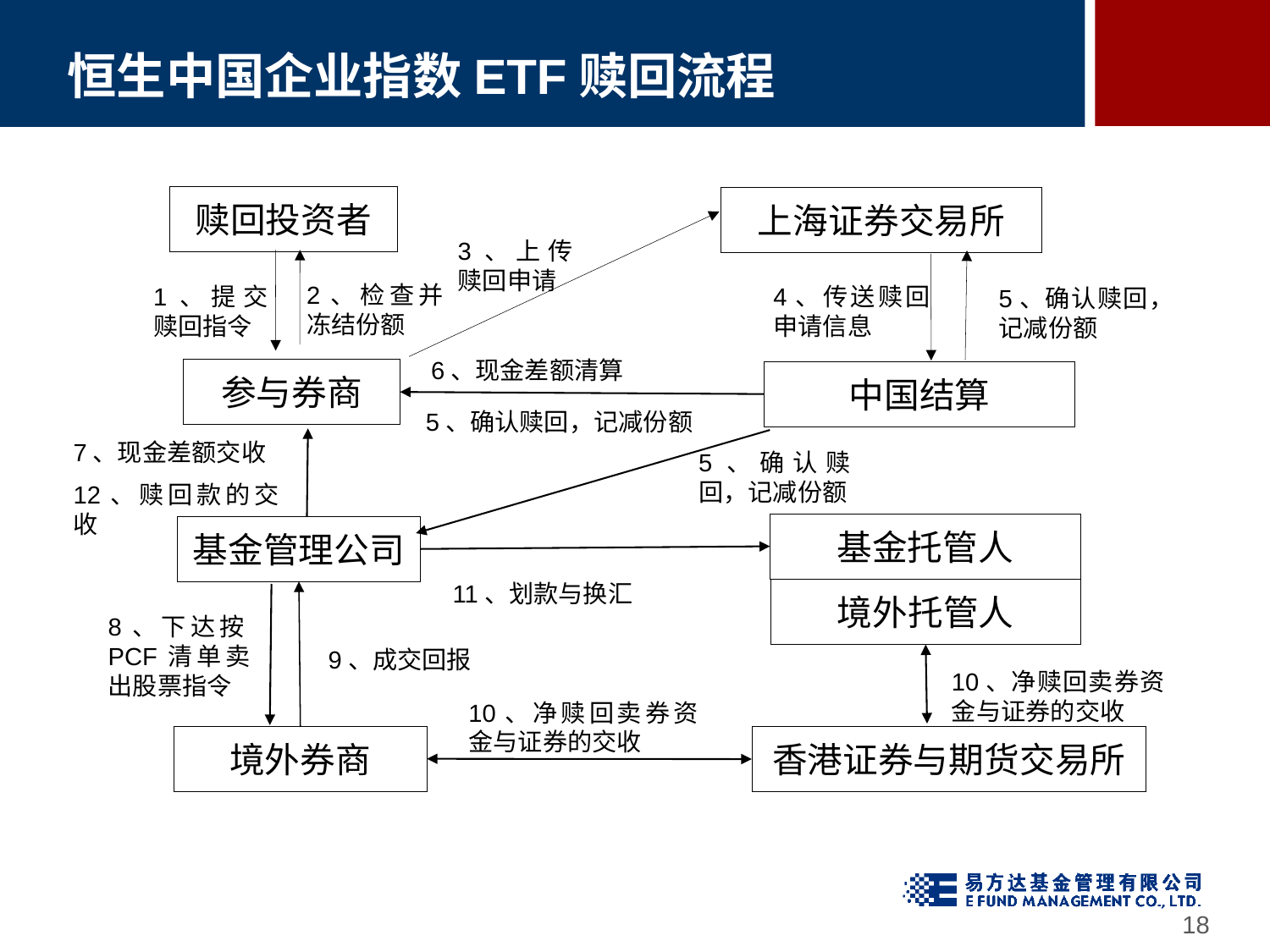

# 恒生中国企业指数ETF赎回流程
赎回投资者
上海证券交易所

3、上传赎回申请

2、检查并冻结份额
1、提交赎回指令
4、传送赎回申请信息
5、确认赎回，记减份额
6、现金差额清算
参与券商
中国结算
5、确认赎回，记减份额
7、现金差额交收
12、赎回款的交收
5、确认赎回，记减份额
基金托管人
基金管理公司
11、划款与换汇
境外托管人
8、下达按PCF清单卖出股票指令
9、成交回报
10、净赎回卖券资金与证券的交收
10、净赎回卖券资金与证券的交收
境外券商
香港证券与期货交易所